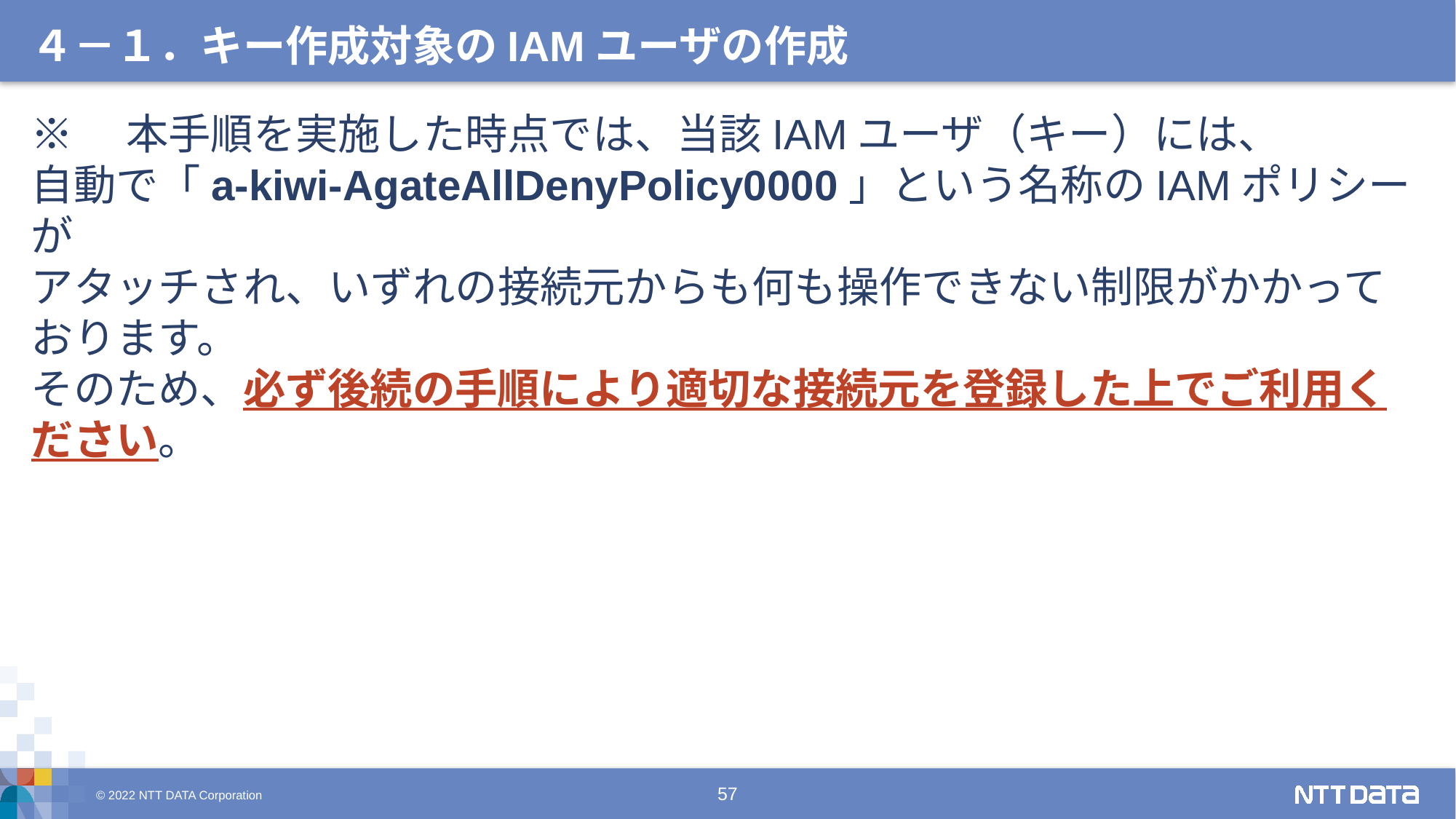

４－１．キー作成対象のIAMユーザの作成
※　本手順を実施した時点では、当該IAMユーザ（キー）には、
自動で「a-kiwi-AgateAllDenyPolicy0000」という名称のIAMポリシーが
アタッチされ、いずれの接続元からも何も操作できない制限がかかっております。
そのため、必ず後続の手順により適切な接続元を登録した上でご利用ください。